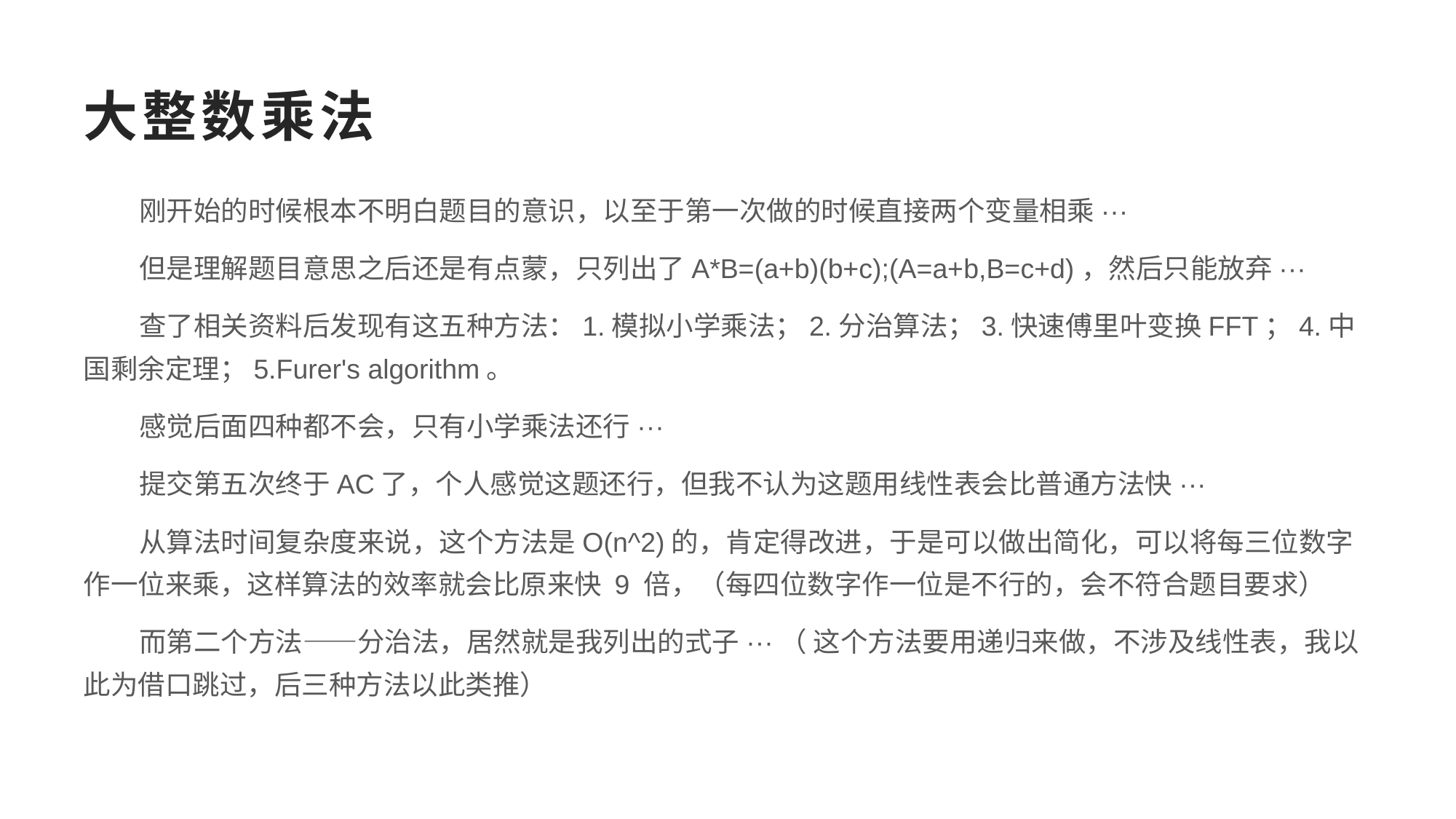

# 大整数乘法
        刚开始的时候根本不明白题目的意识，以至于第一次做的时候直接两个变量相乘···
        但是理解题目意思之后还是有点蒙，只列出了A*B=(a+b)(b+c);(A=a+b,B=c+d)，然后只能放弃···
        查了相关资料后发现有这五种方法：1.模拟小学乘法；2.分治算法；3.快速傅里叶变换FFT；4.中国剩余定理；5.Furer's algorithm。
        感觉后面四种都不会，只有小学乘法还行···
        提交第五次终于AC了，个人感觉这题还行，但我不认为这题用线性表会比普通方法快···
        从算法时间复杂度来说，这个方法是O(n^2)的，肯定得改进，于是可以做出简化，可以将每三位数字作一位来乘，这样算法的效率就会比原来快 9 倍，（每四位数字作一位是不行的，会不符合题目要求）
        而第二个方法——分治法，居然就是我列出的式子···（ 这个方法要用递归来做，不涉及线性表，我以此为借口跳过，后三种方法以此类推）